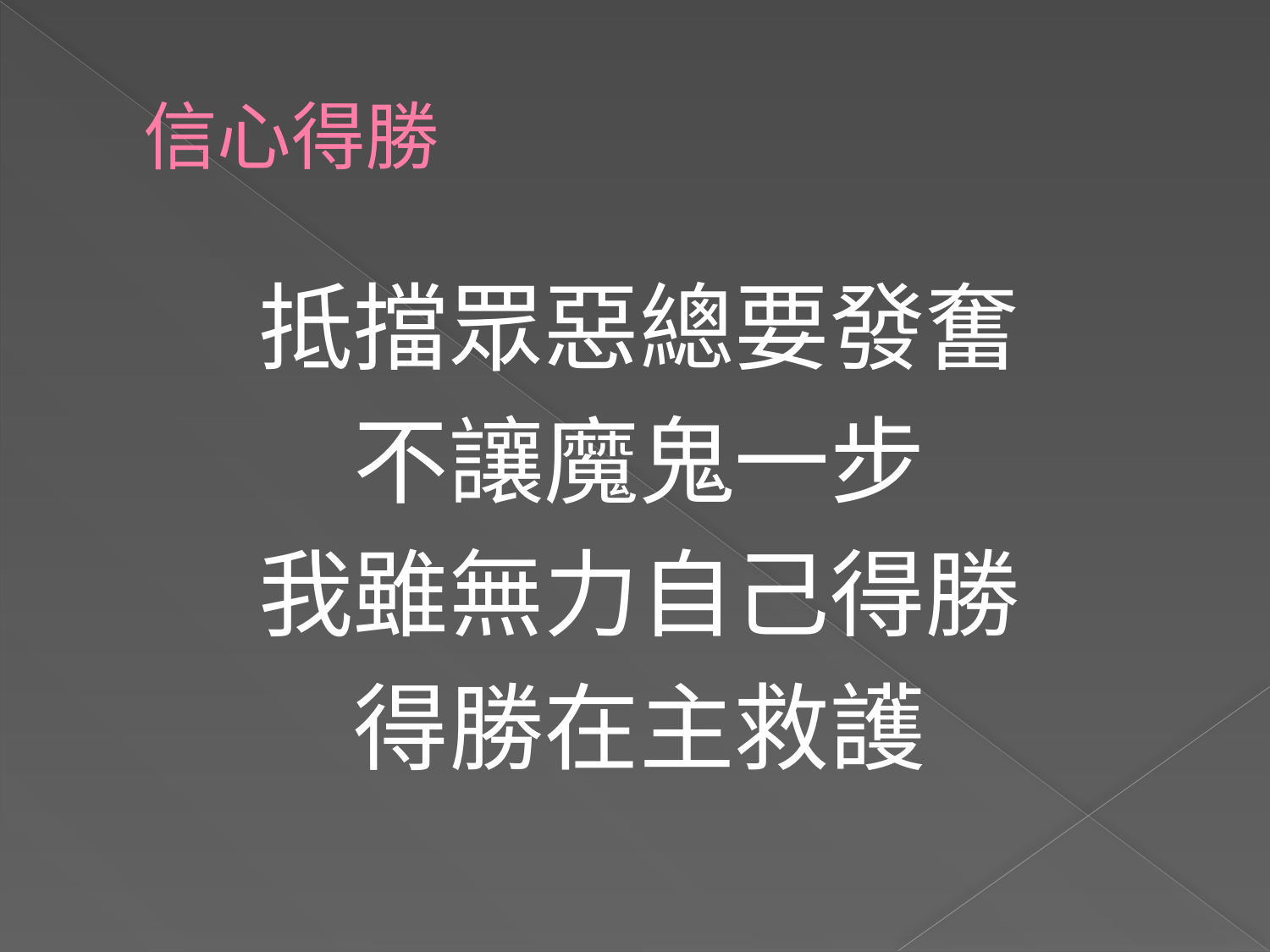

# 信心得勝
抵擋眾惡總要發奮
不讓魔鬼一步
我雖無力自己得勝
得勝在主救護